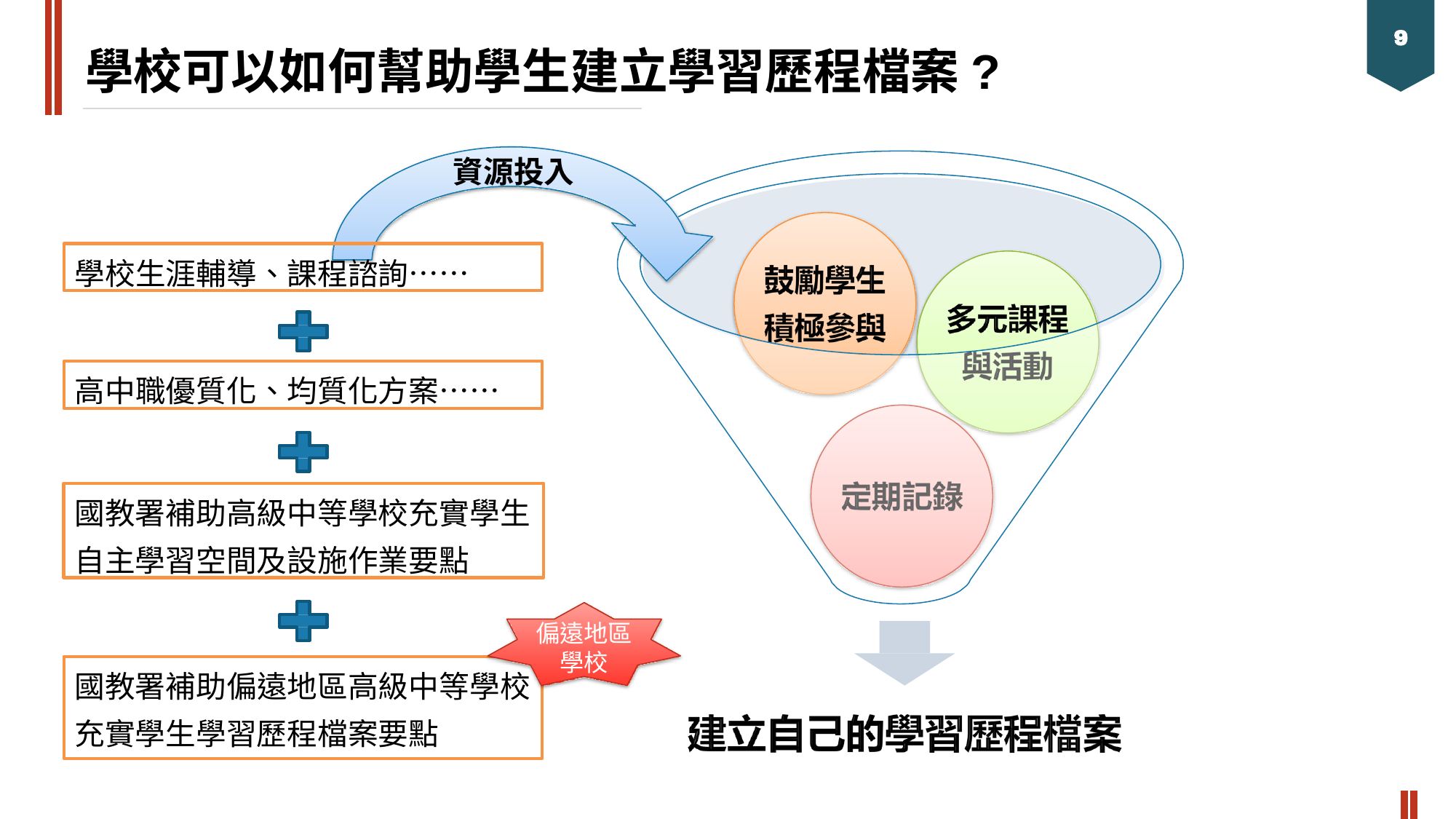

9
# 學校可以如何幫助學生建立學習歷程檔案?

資源投入

學校生涯輔導、課程諮詢……

高中職優質化、均質化方案……

國教署補助高級中等學校充實學生
自主學習空間及設施作業要點

偏遠地區

學校
國教署補助偏遠地區高級中等學校 充實學生學習歷程檔案要點